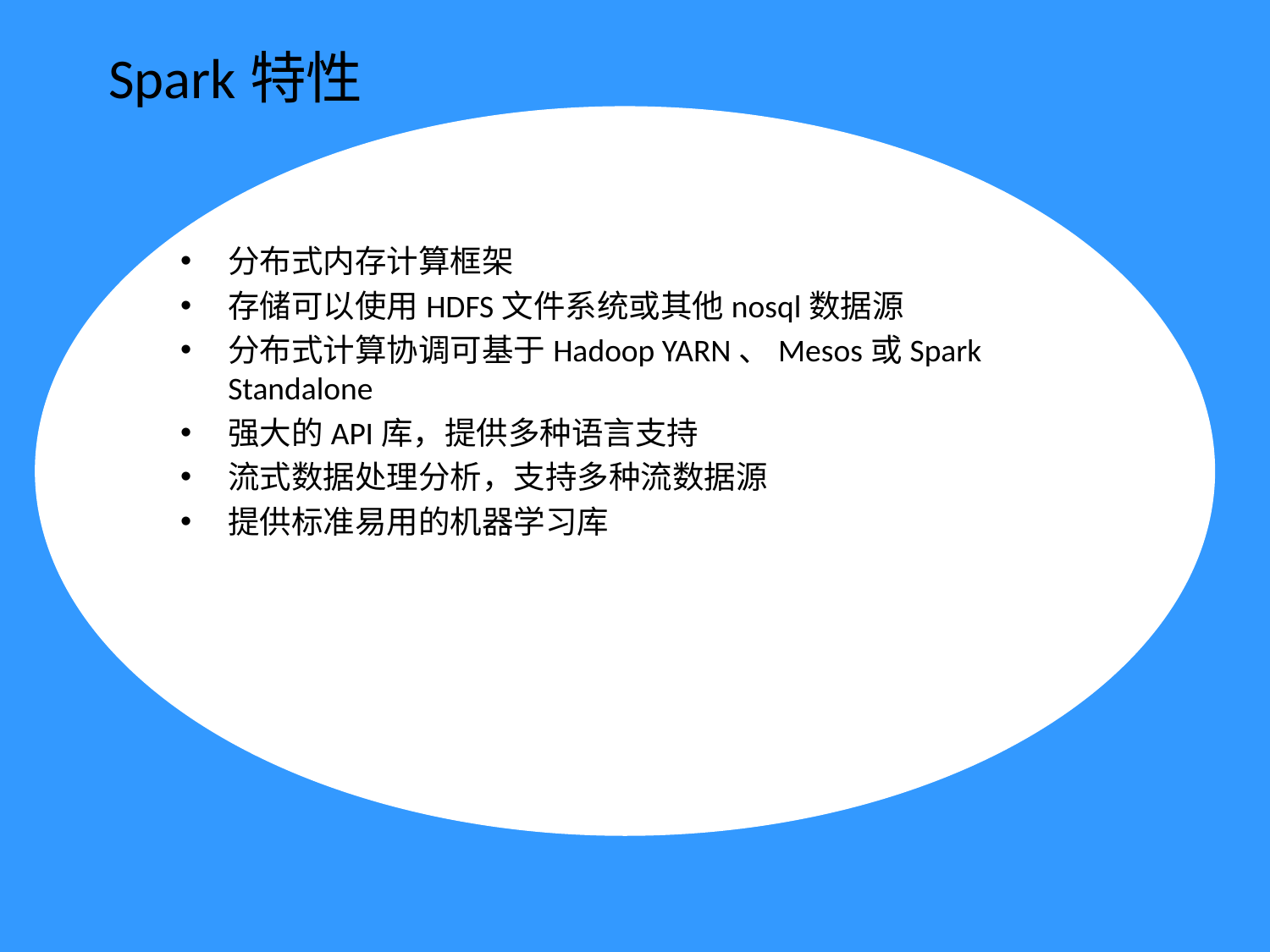

# Spark特性
分布式内存计算框架
存储可以使用HDFS文件系统或其他nosql数据源
分布式计算协调可基于Hadoop YARN、Mesos或Spark Standalone
强大的API库，提供多种语言支持
流式数据处理分析，支持多种流数据源
提供标准易用的机器学习库